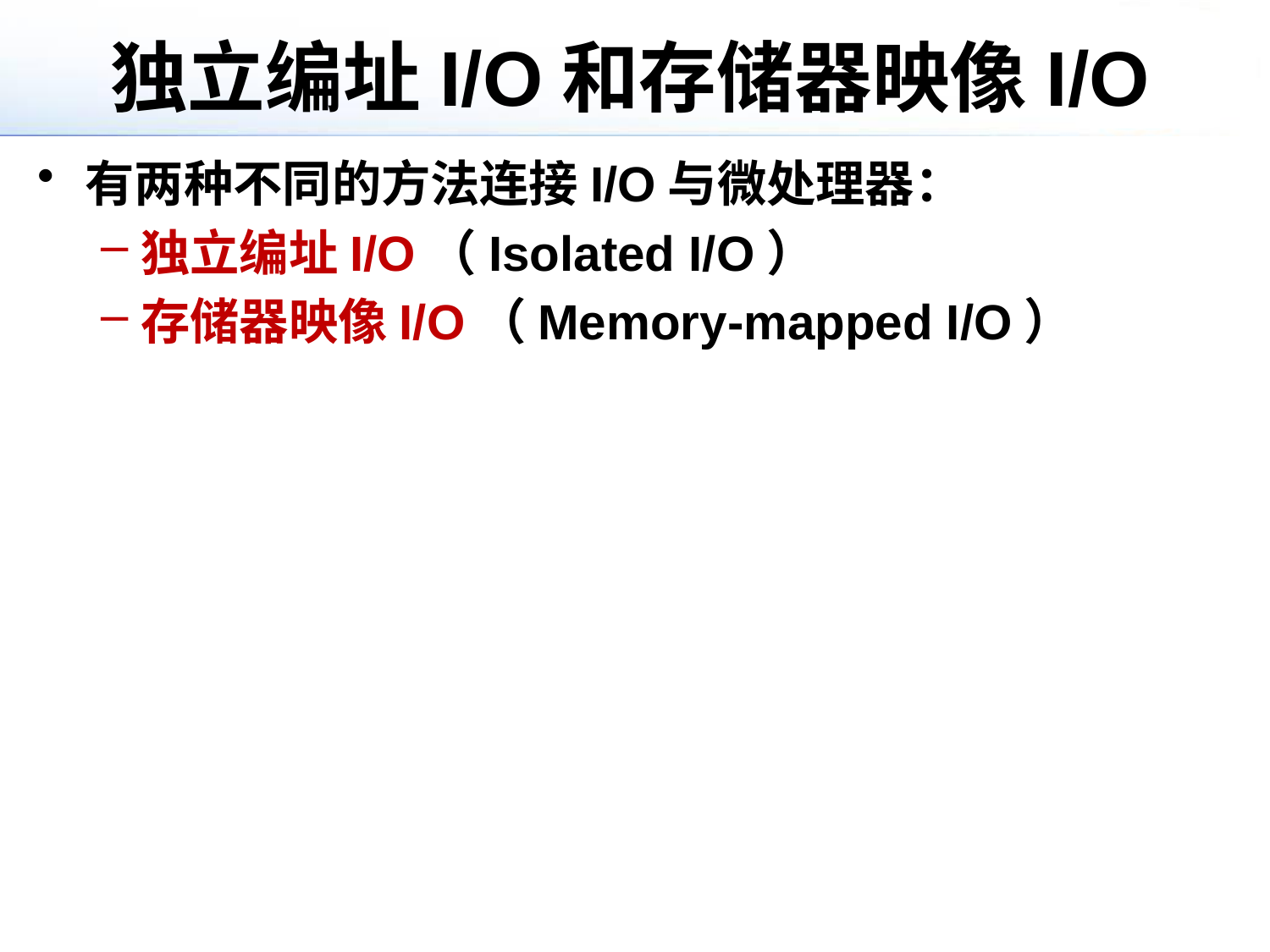

# 独立编址I/O和存储器映像I/O
有两种不同的方法连接I/O与微处理器：
独立编址I/O（Isolated I/O）
存储器映像I/O（Memory-mapped I/O）